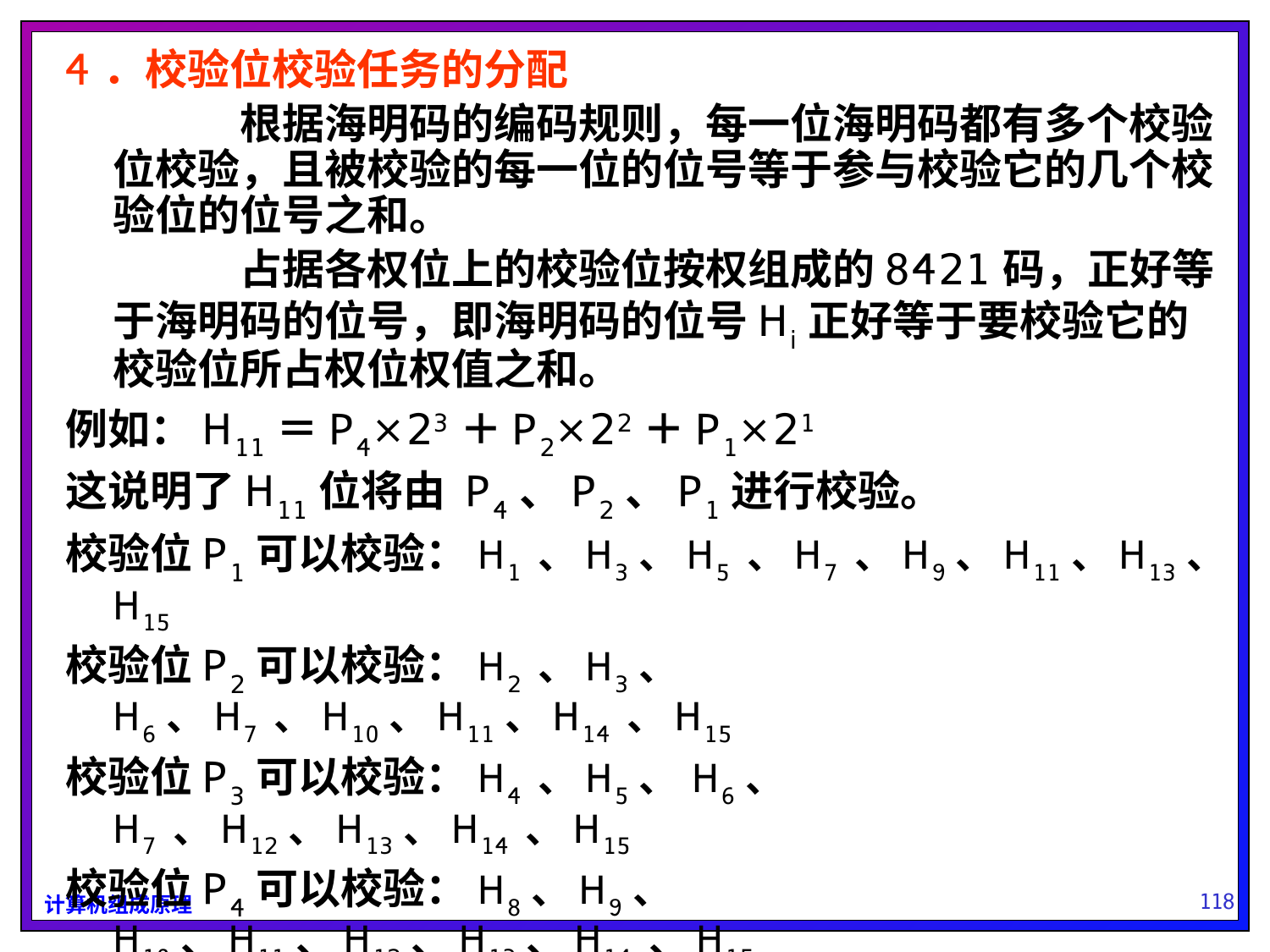

4．校验位校验任务的分配
		根据海明码的编码规则，每一位海明码都有多个校验位校验，且被校验的每一位的位号等于参与校验它的几个校验位的位号之和。
		占据各权位上的校验位按权组成的8421码，正好等于海明码的位号，即海明码的位号Hi正好等于要校验它的校验位所占权位权值之和。
例如：H11＝P4×23＋P2×22＋P1×21
这说明了H11位将由 P4、P2、P1进行校验。
校验位P1可以校验：H1 、H3、H5 、H7 、H9、H11、H13、H15
校验位P2可以校验：H2 、H3、 H6、H7 、H10、H11、H14 、H15
校验位P3可以校验：H4 、H5、 H6、  H7 、H12、H13、H14 、H15
校验位P4可以校验：H8、H9、 H10、H11、H12、H13、H14 、H15
根据校验时偶校验，可以写出相应的校验方程。